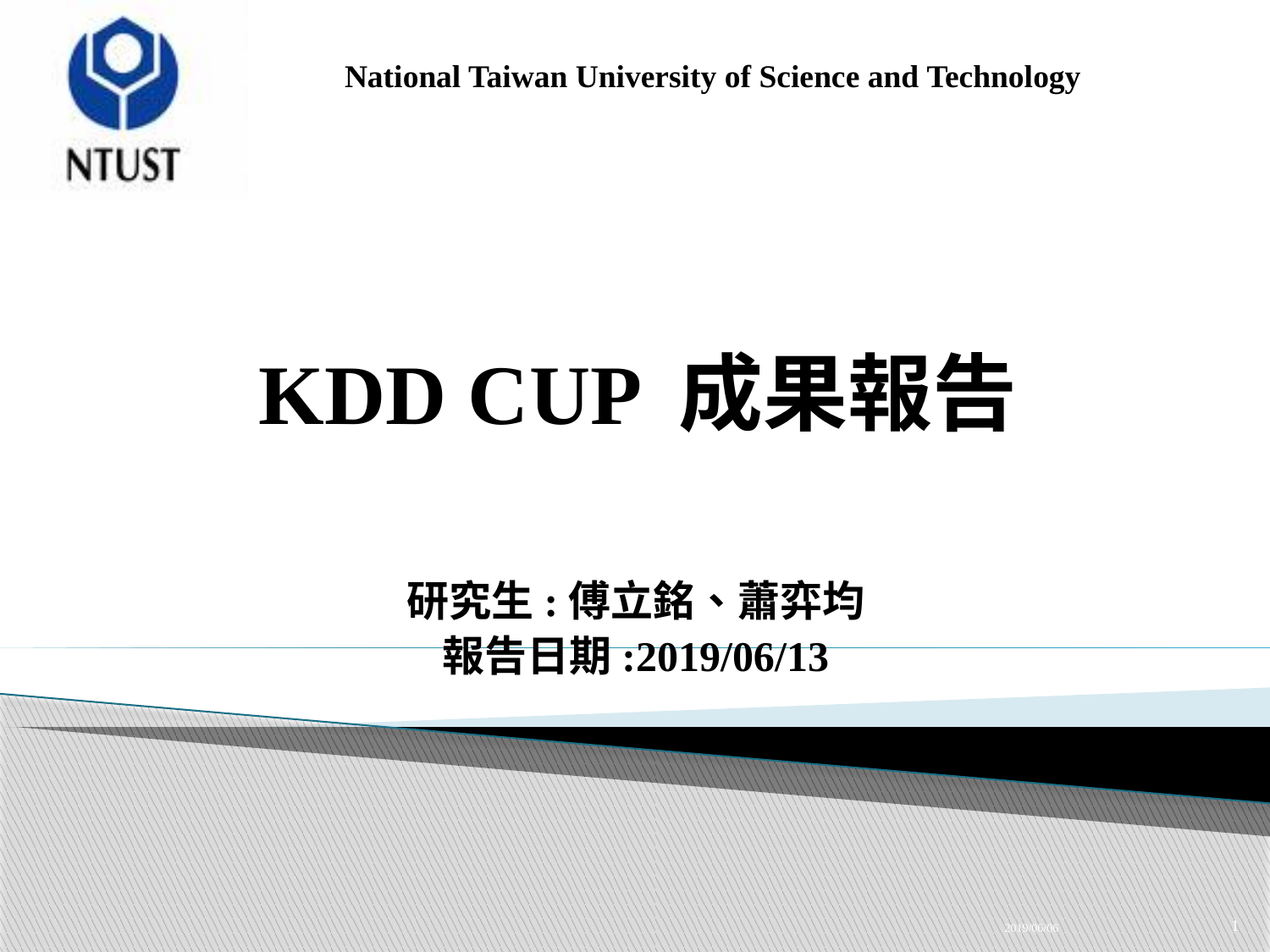

# KDD CUP 成果報告
研究生:傅立銘、蕭弈均
報告日期:2019/06/13
1
2019/06/06